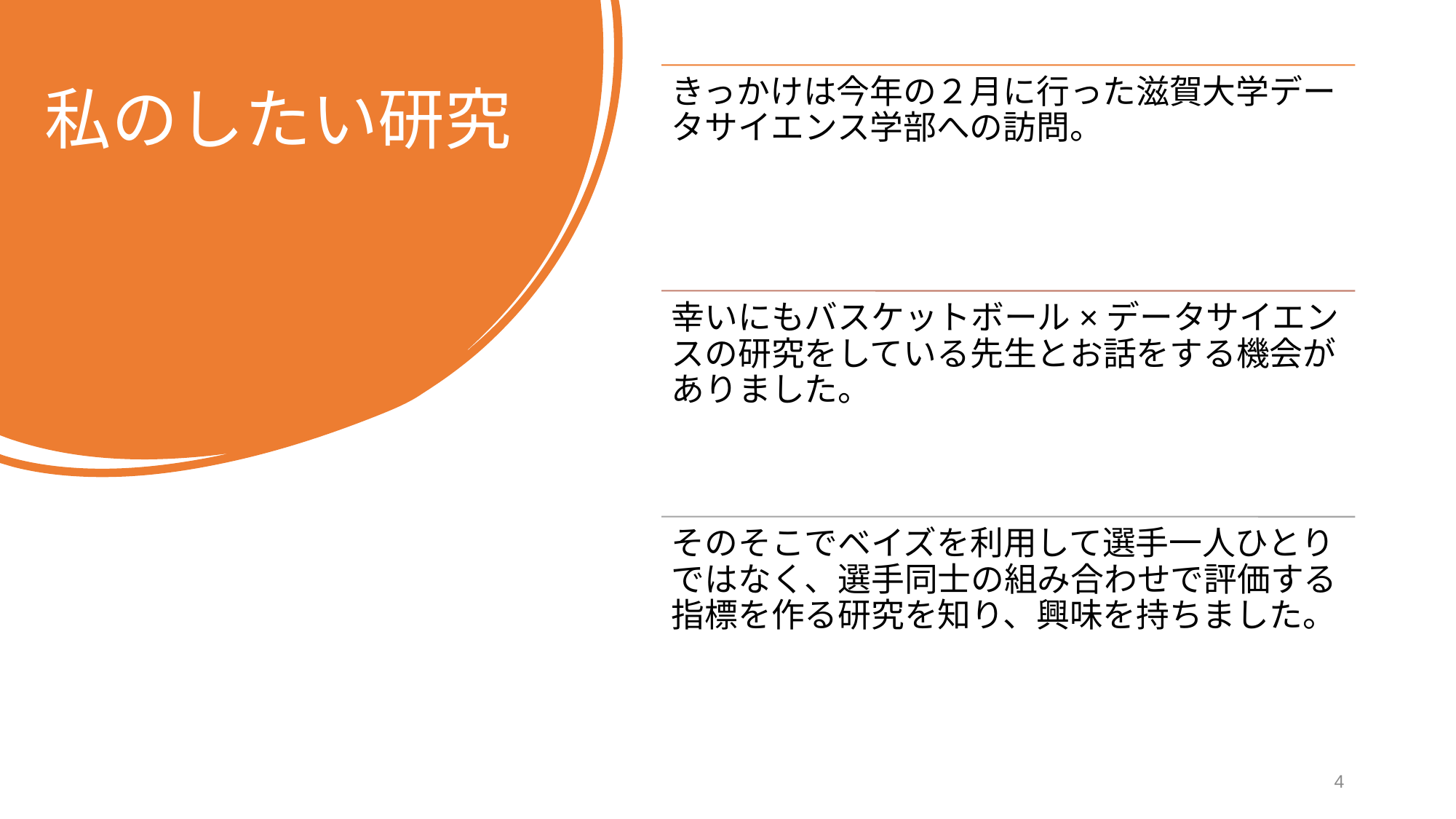

きっかけは今年の２月に行った滋賀大学データサイエンス学部への訪問。
幸いにもバスケットボール×データサイエンスの研究をしている先生とお話をする機会がありました。
そのそこでベイズを利用して選手一人ひとりではなく、選手同士の組み合わせで評価する指標を作る研究を知り、興味を持ちました。
# 私のしたい研究
4